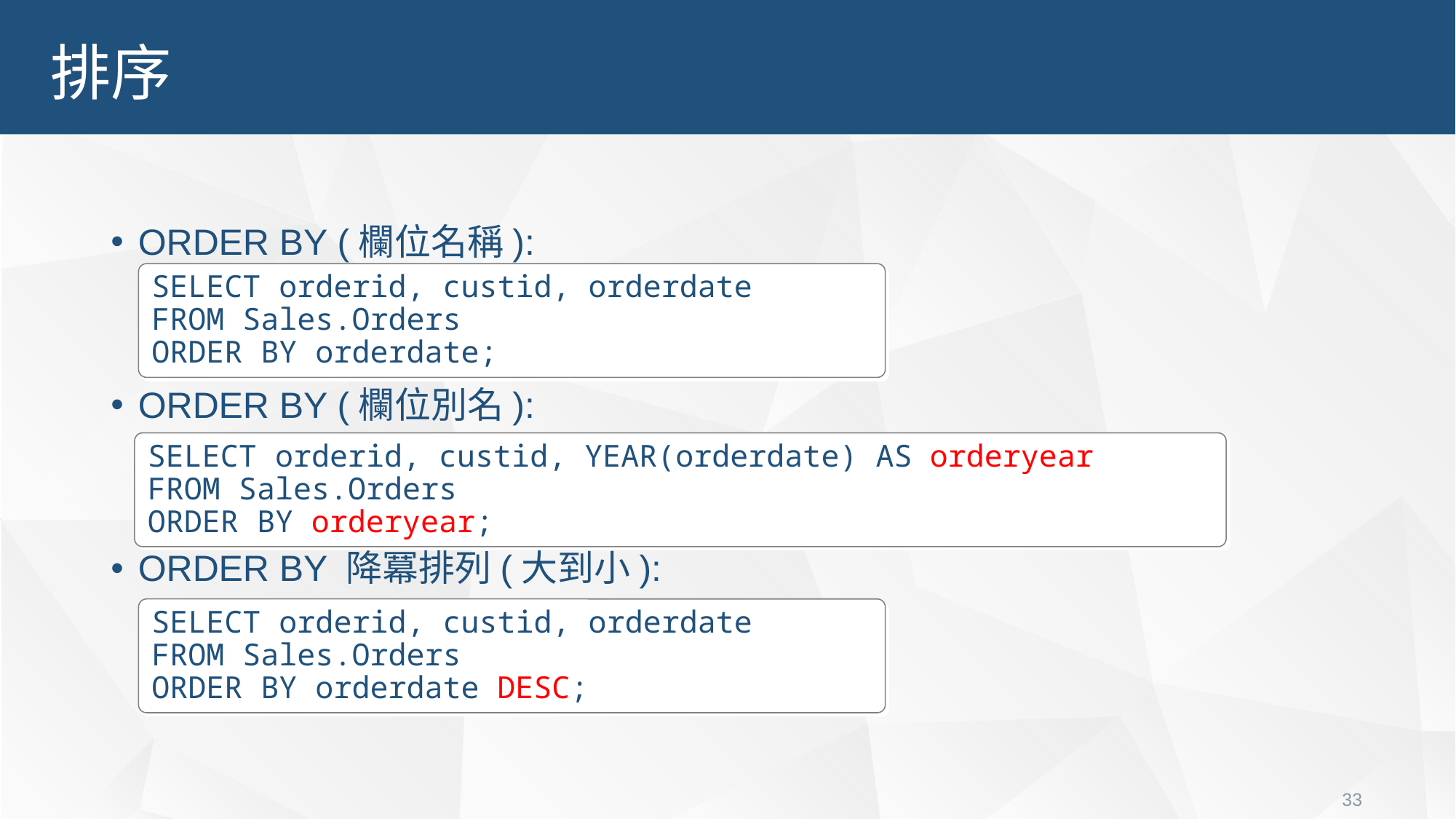

排序
ORDER BY (欄位名稱):

ORDER BY (欄位別名):

ORDER BY 降冪排列(大到小):

SELECT orderid, custid, orderdate
FROM Sales.Orders
ORDER BY orderdate;
SELECT orderid, custid, YEAR(orderdate) AS orderyear
FROM Sales.Orders
ORDER BY orderyear;
SELECT orderid, custid, orderdate
FROM Sales.Orders
ORDER BY orderdate DESC;